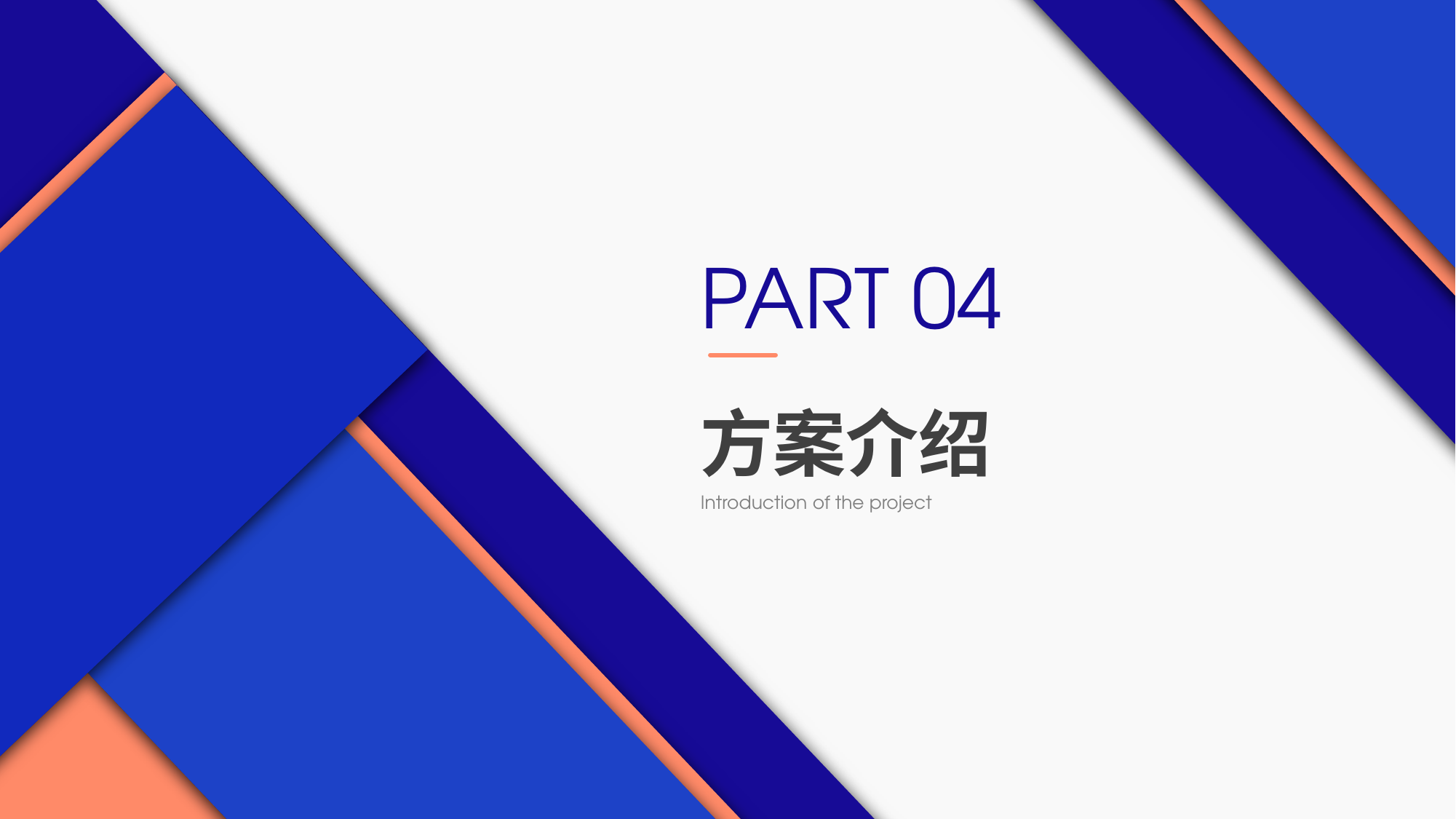

PART 04

方案介绍
Introduction of the project